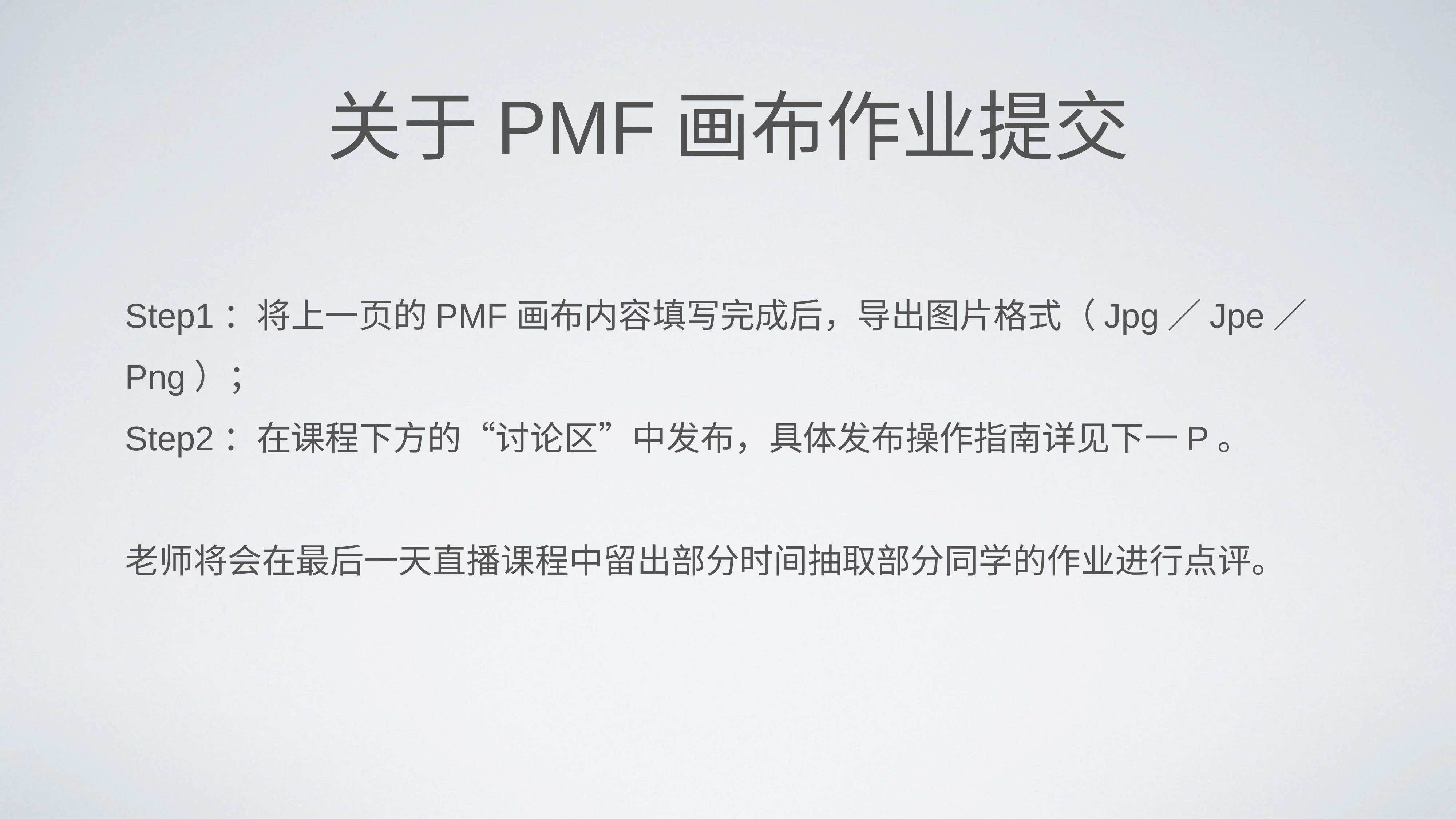

# 关于PMF画布作业提交
Step1：将上一页的PMF画布内容填写完成后，导出图片格式（Jpg／Jpe／Png）；
Step2：在课程下方的“讨论区”中发布，具体发布操作指南详见下一P。

老师将会在最后一天直播课程中留出部分时间抽取部分同学的作业进行点评。